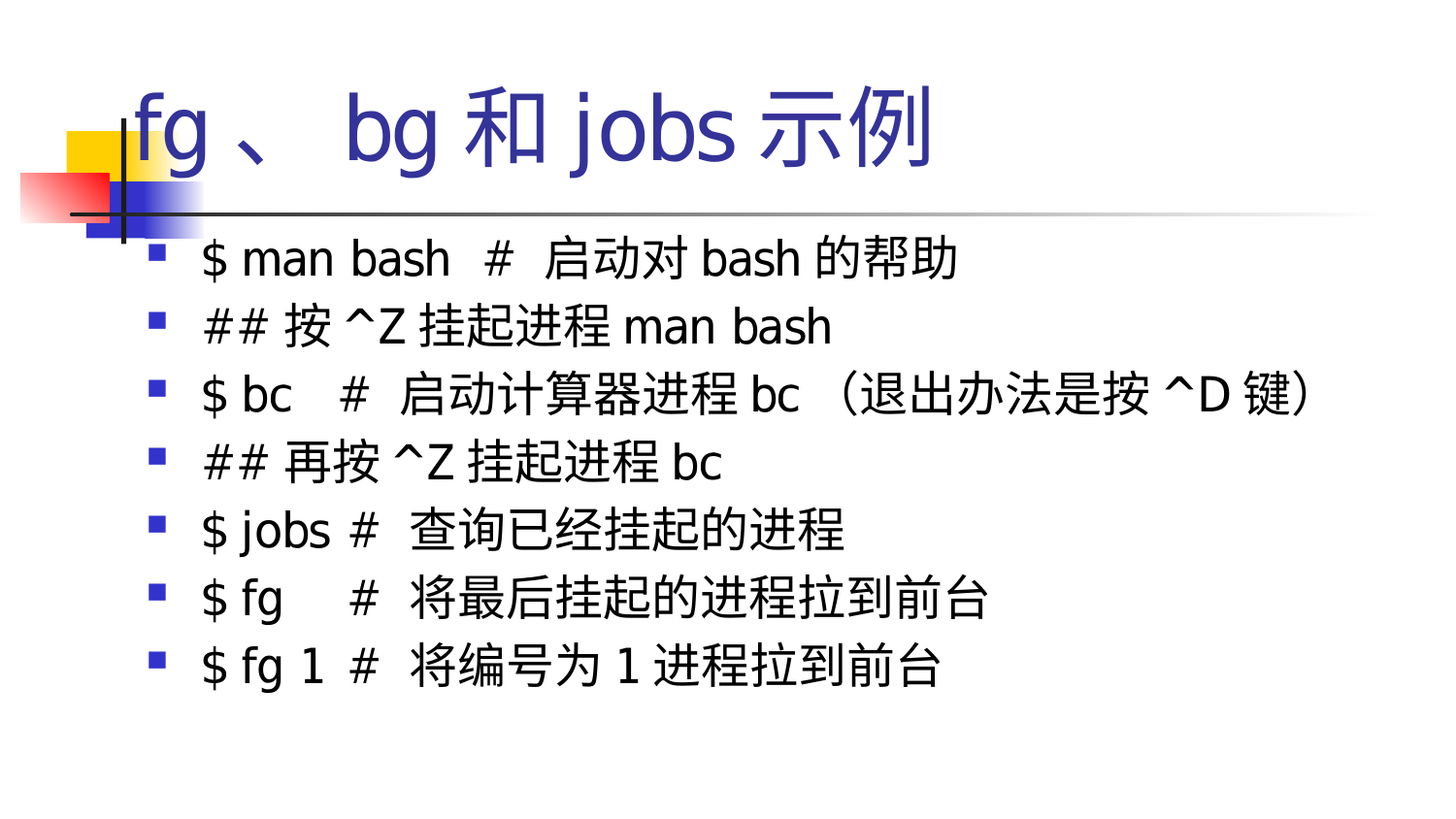

# fg、bg和jobs示例
$ man bash  # 启动对bash的帮助
##按^Z挂起进程man bash
$ bc   # 启动计算器进程bc（退出办法是按^D键）
##再按^Z挂起进程bc
$ jobs	# 查询已经挂起的进程
$ fg 	# 将最后挂起的进程拉到前台
$ fg 1 	# 将编号为1进程拉到前台